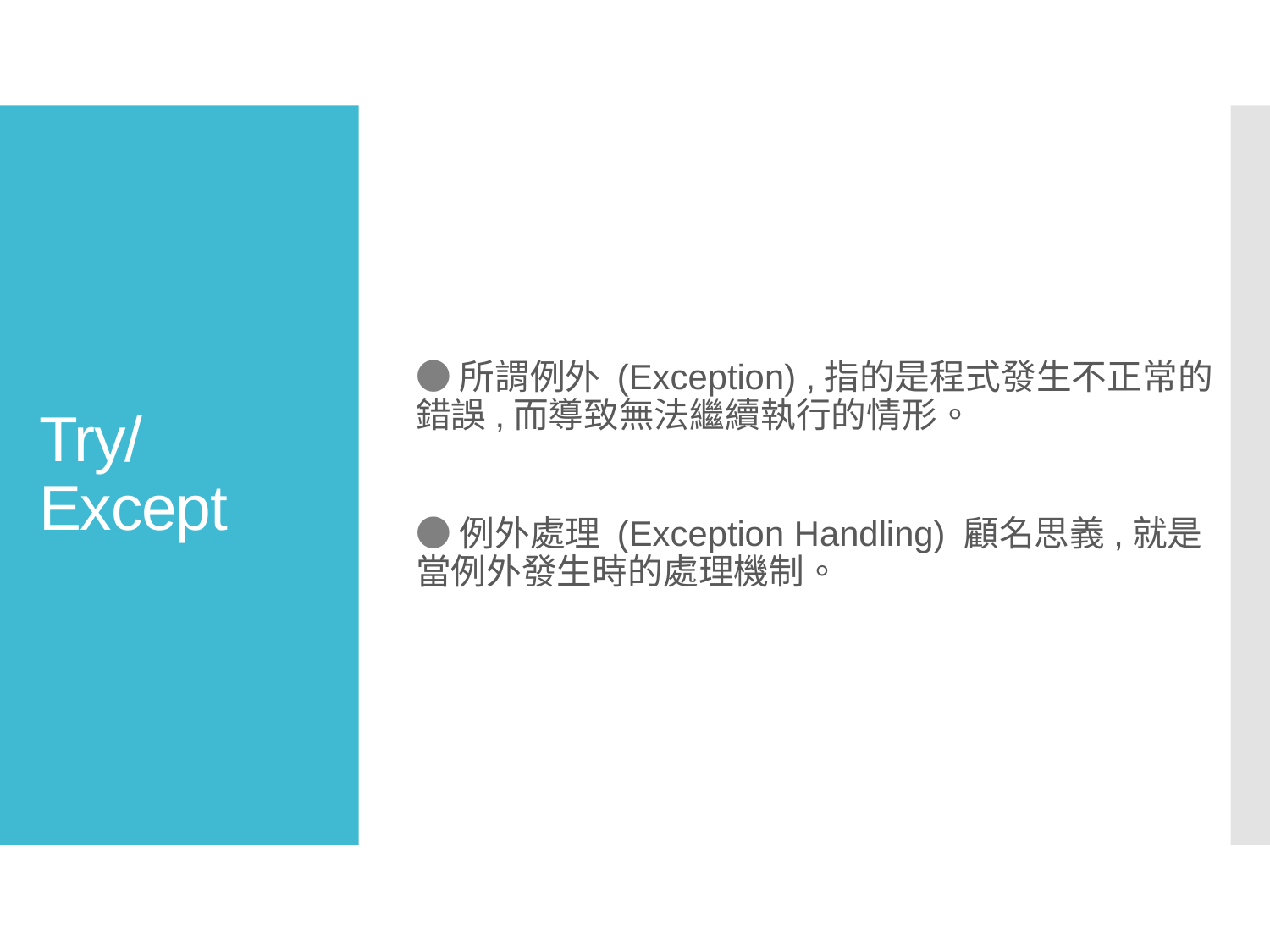

●所謂例外 (Exception) ,指的是程式發生不正常的錯誤,而導致無法繼續執行的情形。

●例外處理 (Exception Handling) 顧名思義,就是當例外發生時的處理機制。
# Try/Except